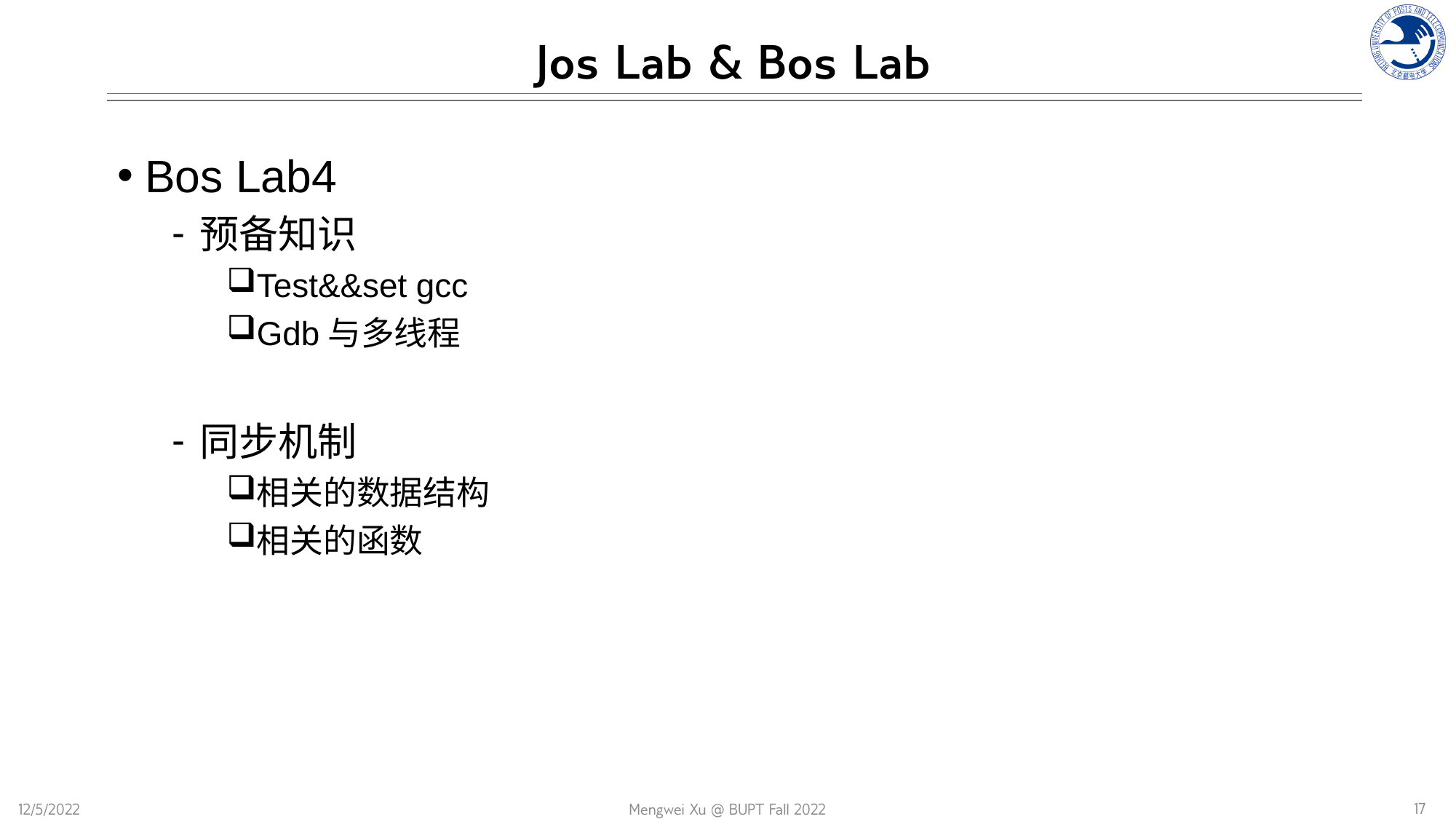

Jos Lab & Bos Lab
Bos Lab4
预备知识
Test&&set gcc
Gdb与多线程

同步机制
相关的数据结构
相关的函数

17
Mengwei Xu @ BUPT Fall 2022
12/5/2022